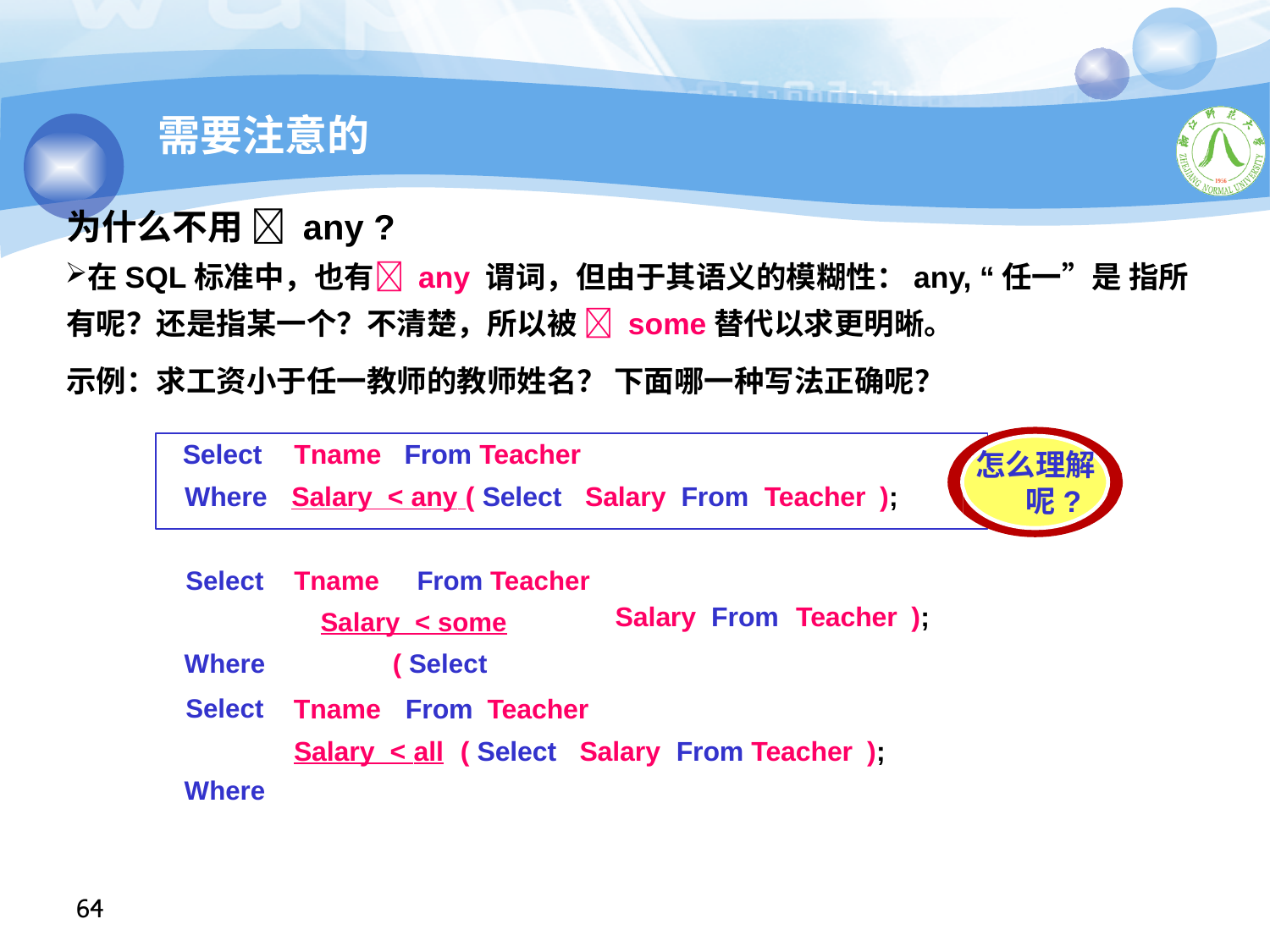

# 需要注意的
为什么不用 θ any ?
在SQL标准中，也有θ any 谓词，但由于其语义的模糊性：any, “任一”是 指所有呢？还是指某一个？不清楚，所以被 θ some替代以求更明晰。

示例：求工资小于任一教师的教师姓名？ 下面哪一种写法正确呢？
Select	Tname	From Teacher
Where	Salary  < any ( Select	Salary  From	Teacher );

怎么理解 呢?
Select  Where
Tname	From Teacher  Salary  < some	( Select
Salary  From	Teacher );
Select  Where
Tname
From Teacher
Salary  < all	( Select	Salary	From Teacher );
64